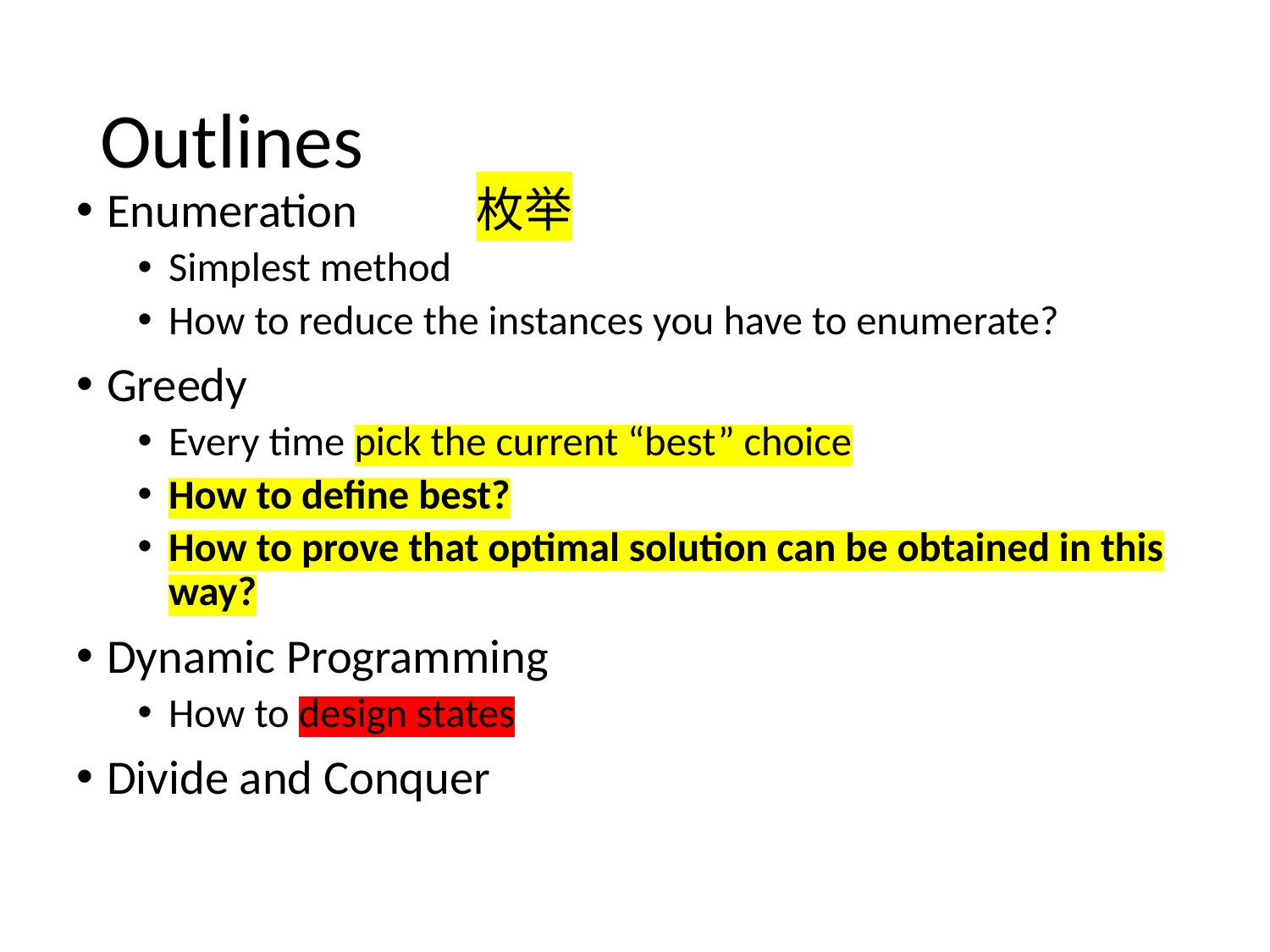

# Outlines
Enumeration	枚举
Simplest method
How to reduce the instances you have to enumerate?
Greedy
Every time pick the current “best” choice
How to define best?
How to prove that optimal solution can be obtained in this way?
Dynamic Programming
How to design states
Divide and Conquer